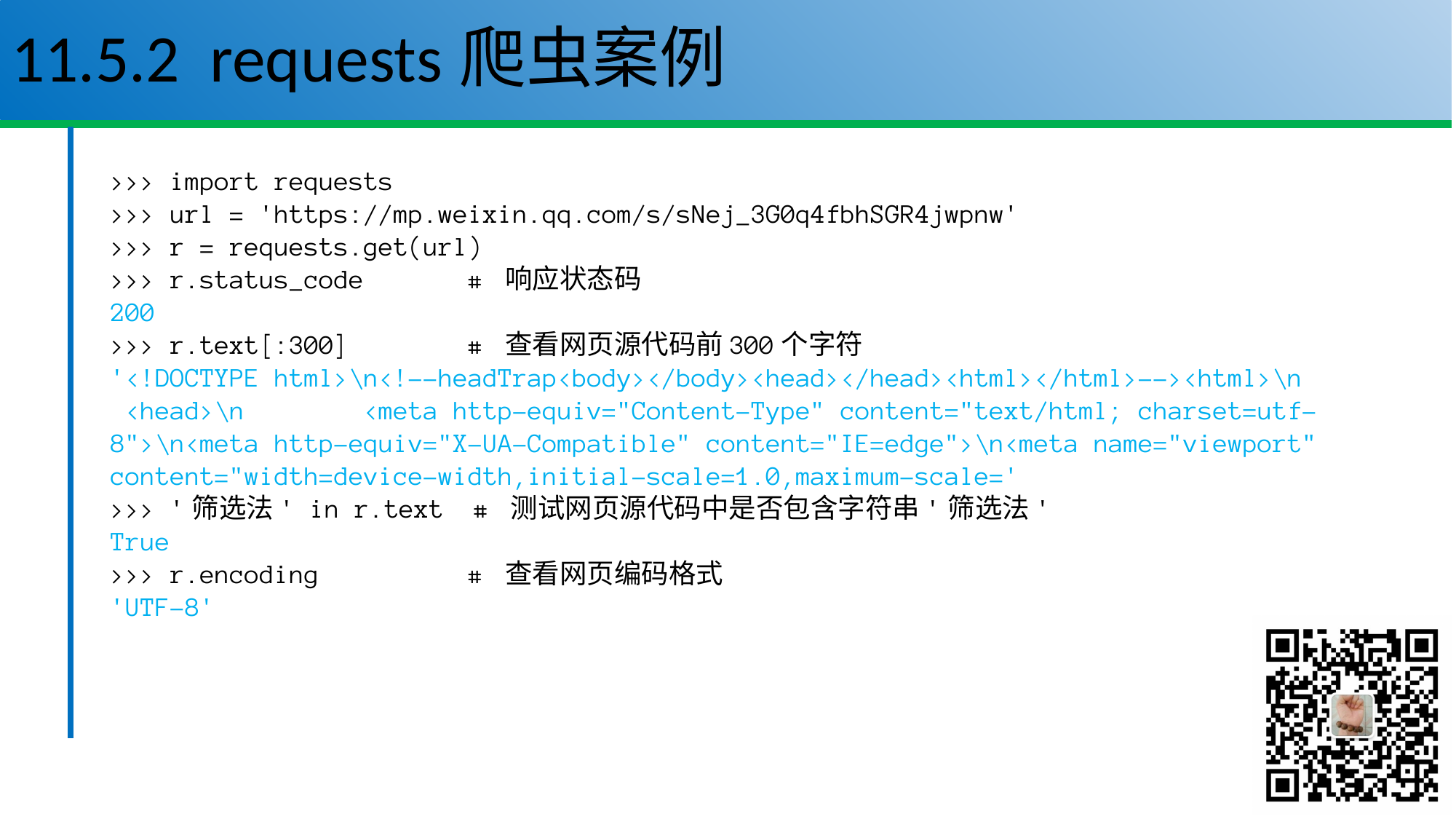

# 11.5.2  requests爬虫案例
>>> import requests
>>> url = 'https://mp.weixin.qq.com/s/sNej_3G0q4fbhSGR4jwpnw'
>>> r = requests.get(url)
>>> r.status_code       # 响应状态码
200
>>> r.text[:300]        # 查看网页源代码前300个字符
'<!DOCTYPE html>\n<!--headTrap<body></body><head></head><html></html>--><html>\n    <head>\n        <meta http-equiv="Content-Type" content="text/html; charset=utf-8">\n<meta http-equiv="X-UA-Compatible" content="IE=edge">\n<meta name="viewport" content="width=device-width,initial-scale=1.0,maximum-scale='
>>> '筛选法' in r.text  # 测试网页源代码中是否包含字符串'筛选法'
True
>>> r.encoding          # 查看网页编码格式
'UTF-8'
64